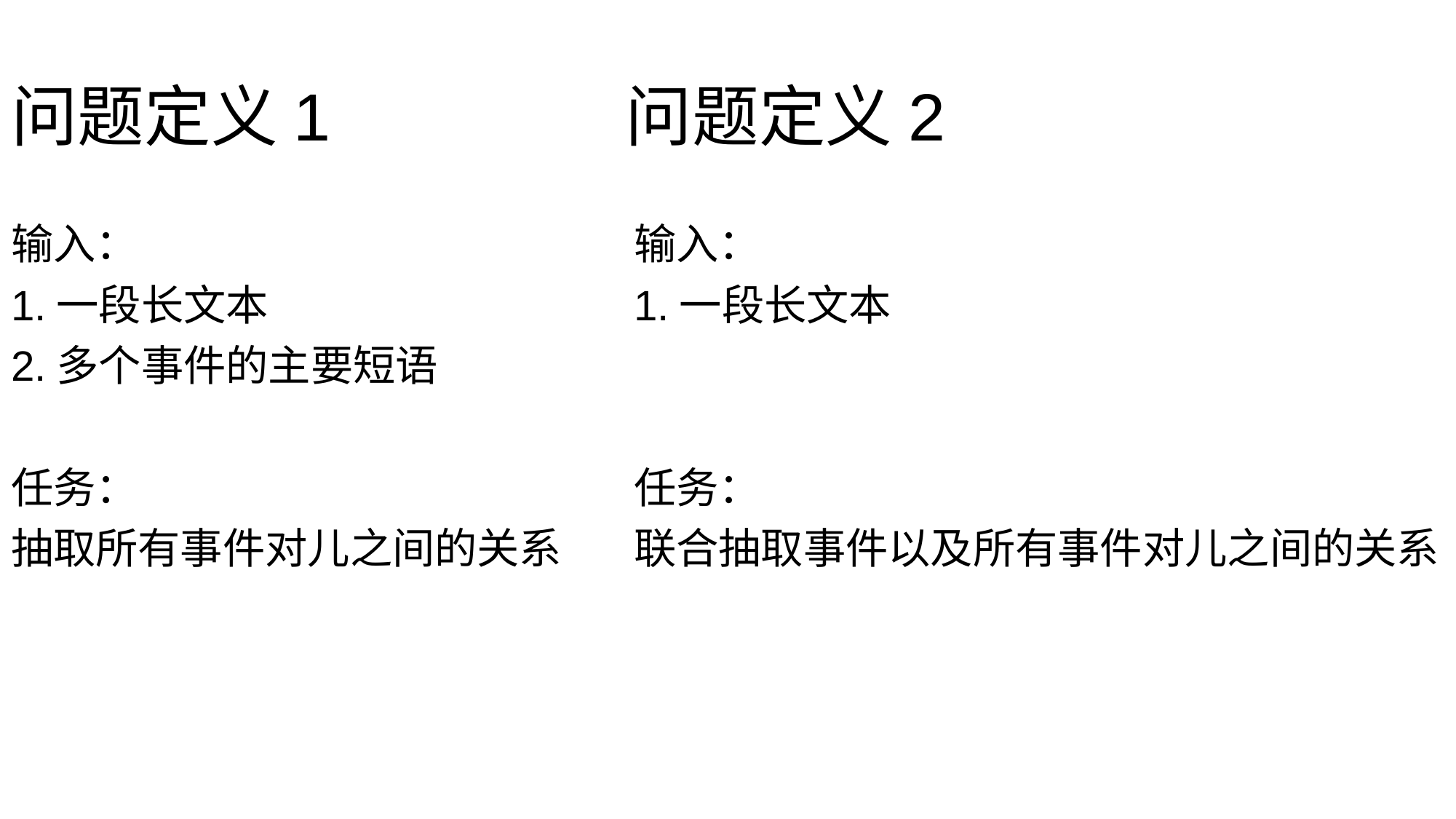

# 问题定义1
问题定义2
输入：
1.一段长文本
2.多个事件的主要短语

任务：
抽取所有事件对儿之间的关系
输入：
1.一段长文本

任务：
联合抽取事件以及所有事件对儿之间的关系